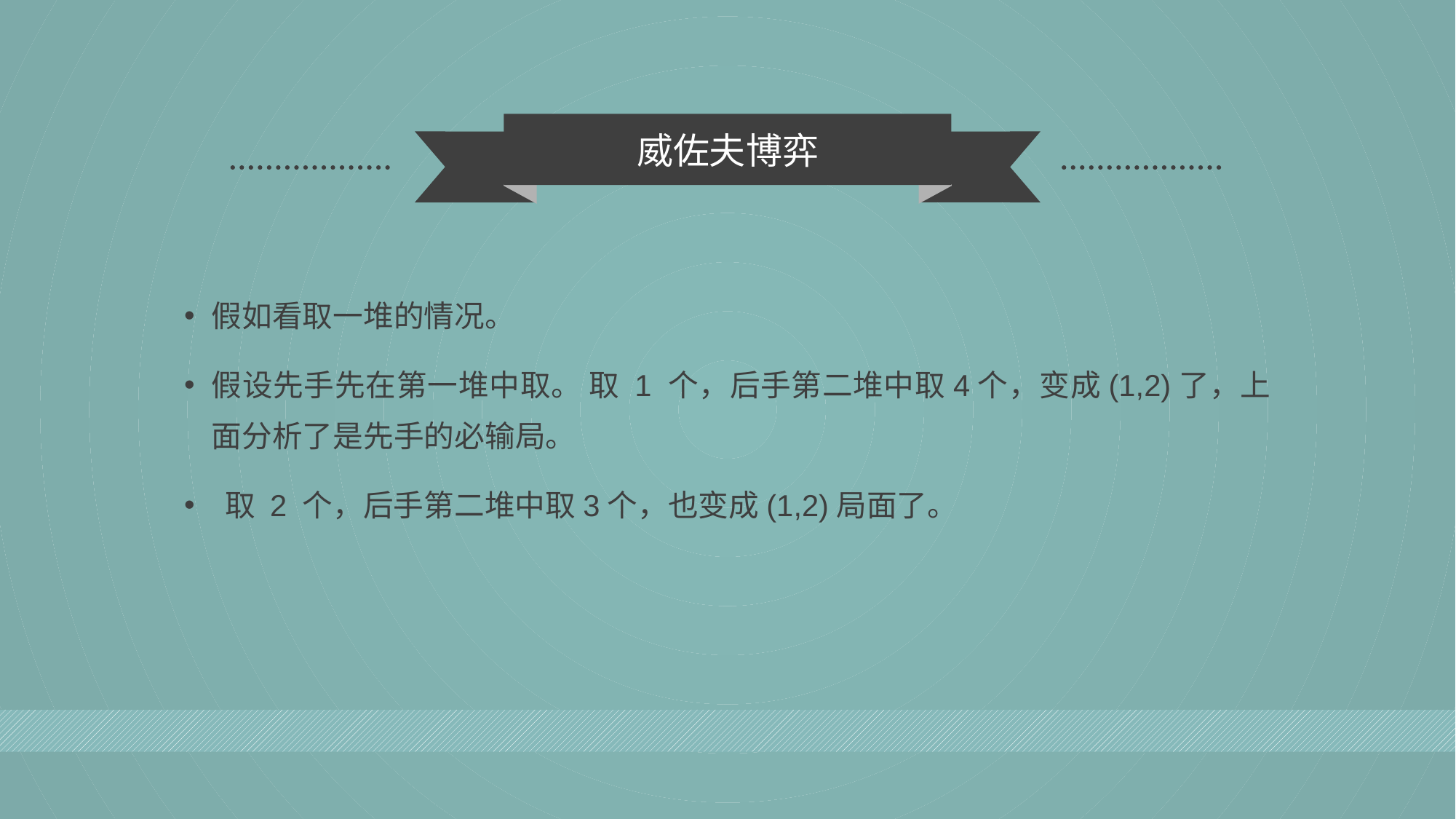

威佐夫博弈

假如看取一堆的情况。
假设先手先在第一堆中取。 取 1 个，后手第二堆中取4个，变成(1,2)了，上面分析了是先手的必输局。
 取 2 个，后手第二堆中取3个，也变成(1,2)局面了。